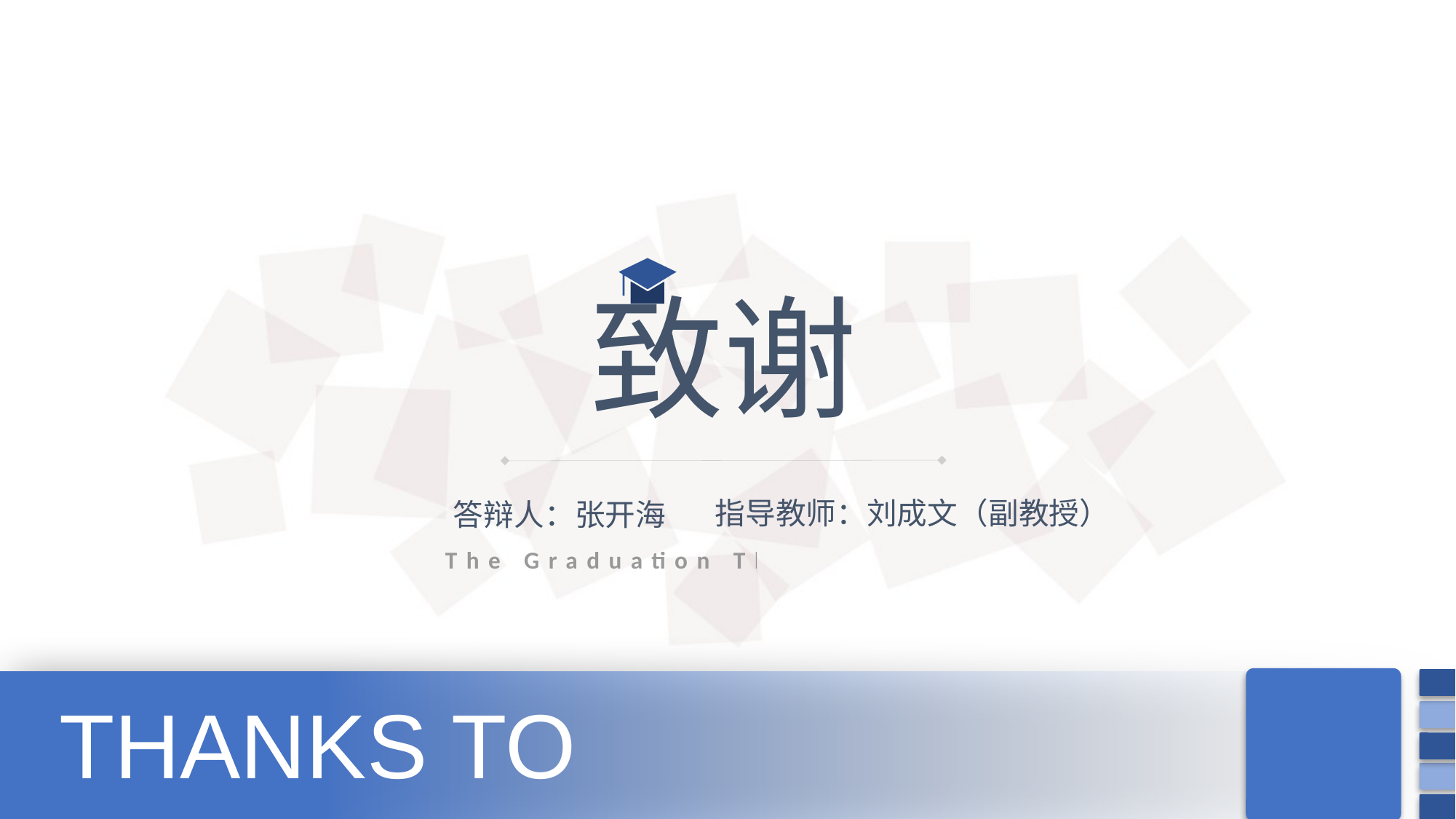

致谢
指导教师：刘成文（副教授）
答辩人：张开海
The Graduation Thesis Defense

THANKS TO